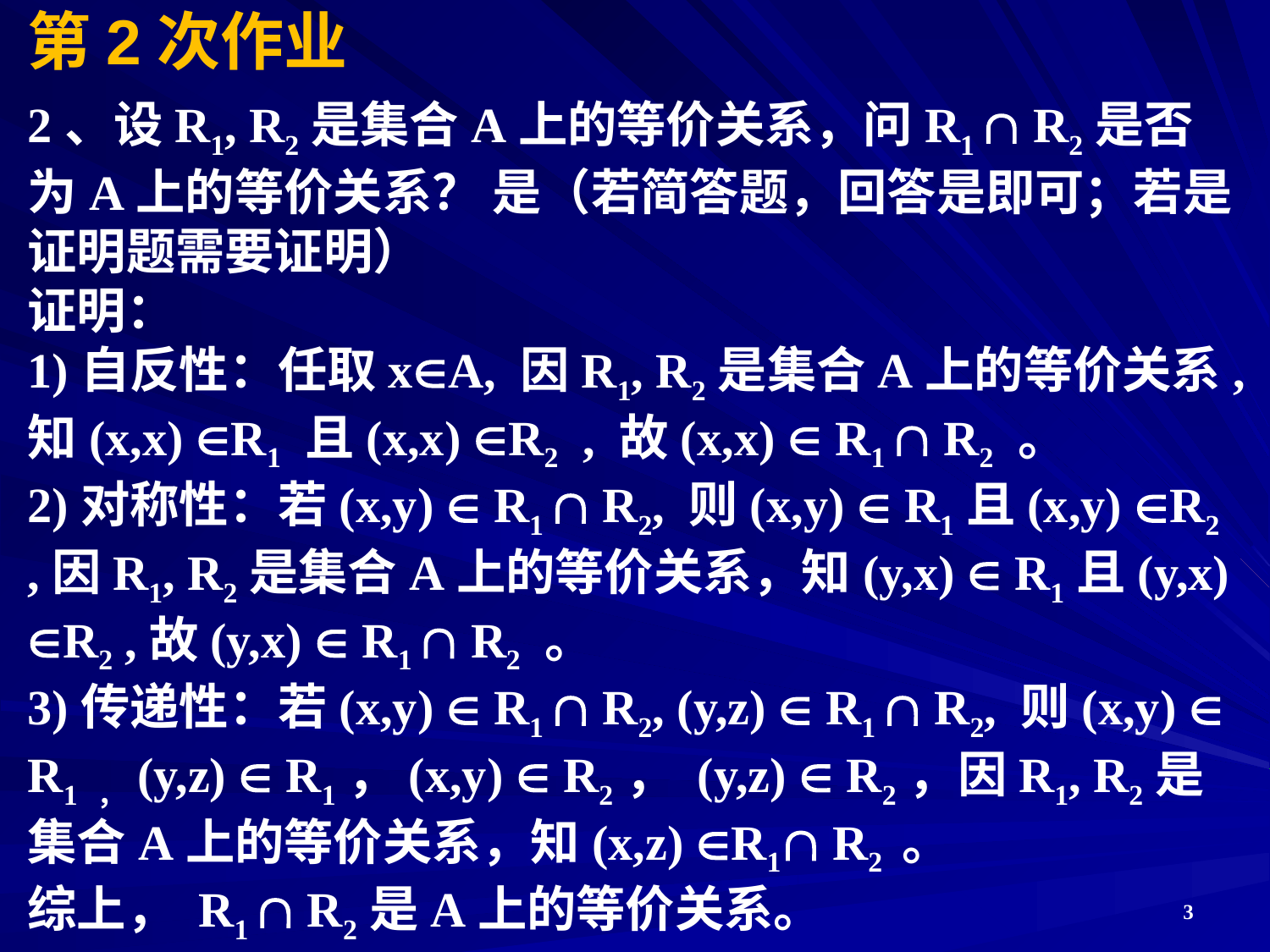

# 第2次作业
2、设R1, R2是集合A上的等价关系，问R1 ∩ R2是否为A上的等价关系？ 是（若简答题，回答是即可；若是证明题需要证明）
证明：
1)自反性：任取x∈A, 因R1, R2是集合A上的等价关系,知(x,x) ∈R1 且(x,x) ∈R2  , 故(x,x) ∈ R1 ∩ R2 。
2)对称性：若(x,y) ∈ R1 ∩ R2, 则(x,y) ∈ R1且(x,y) ∈R2  ,因R1, R2是集合A上的等价关系，知(y,x) ∈ R1且(y,x) ∈R2 ,故(y,x) ∈ R1 ∩ R2 。
3)传递性：若(x,y) ∈ R1 ∩ R2, (y,z) ∈ R1 ∩ R2, 则(x,y) ∈ R1 ，(y,z) ∈ R1，(x,y) ∈ R2， (y,z) ∈ R2，因R1, R2是集合A上的等价关系，知(x,z) ∈R1∩ R2 。
综上， R1 ∩ R2是A上的等价关系。

∈
3